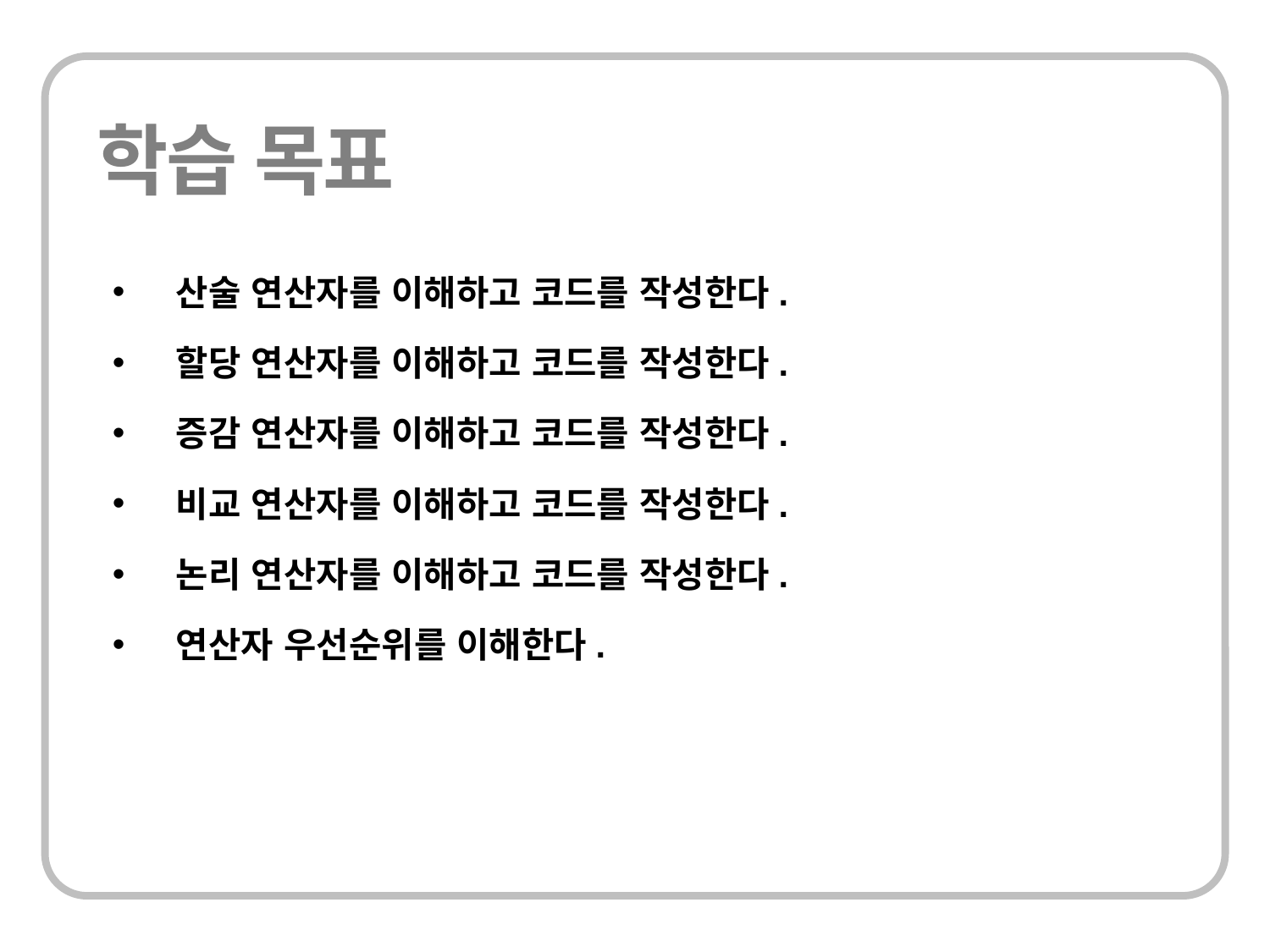

산술 연산자를 이해하고 코드를 작성한다.
할당 연산자를 이해하고 코드를 작성한다.
증감 연산자를 이해하고 코드를 작성한다.
비교 연산자를 이해하고 코드를 작성한다.
논리 연산자를 이해하고 코드를 작성한다.
연산자 우선순위를 이해한다.